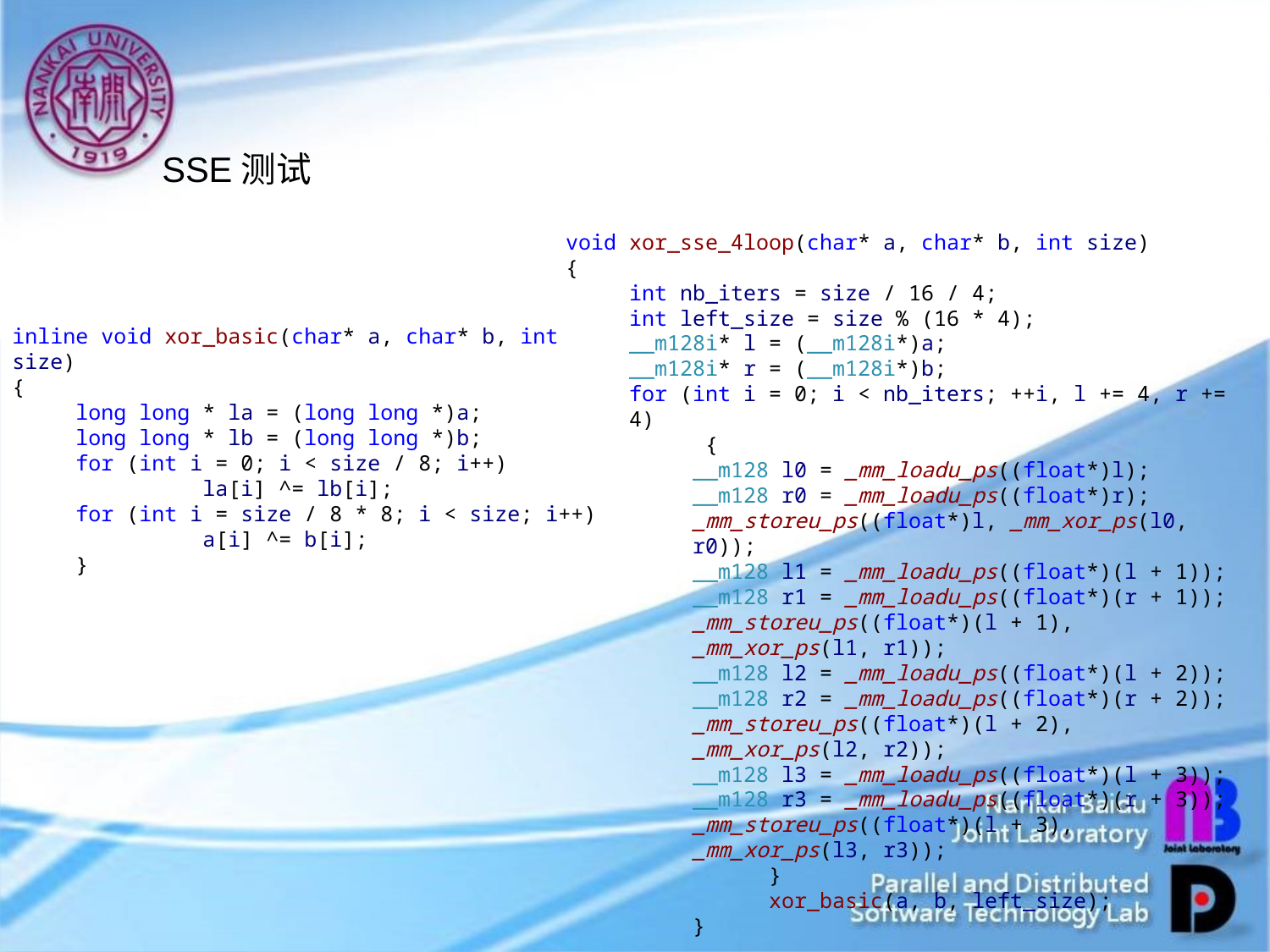

#
SSE测试
void xor_sse_4loop(char* a, char* b, int size)
{
int nb_iters = size / 16 / 4;
int left_size = size % (16 * 4);
__m128i* l = (__m128i*)a;
__m128i* r = (__m128i*)b;
for (int i = 0; i < nb_iters; ++i, l += 4, r += 4)
      {
__m128 l0 = _mm_loadu_ps((float*)l);
__m128 r0 = _mm_loadu_ps((float*)r);
_mm_storeu_ps((float*)l, _mm_xor_ps(l0, r0));
__m128 l1 = _mm_loadu_ps((float*)(l + 1));
__m128 r1 = _mm_loadu_ps((float*)(r + 1));
_mm_storeu_ps((float*)(l + 1), _mm_xor_ps(l1, r1));
__m128 l2 = _mm_loadu_ps((float*)(l + 2));
__m128 r2 = _mm_loadu_ps((float*)(r + 2));
_mm_storeu_ps((float*)(l + 2), _mm_xor_ps(l2, r2));
__m128 l3 = _mm_loadu_ps((float*)(l + 3));
__m128 r3 = _mm_loadu_ps((float*)(r + 3));
_mm_storeu_ps((float*)(l + 3), _mm_xor_ps(l3, r3));
      }
      xor_basic(a, b, left_size);
}
inline void xor_basic(char* a, char* b, int size)
{
long long * la = (long long *)a;
long long * lb = (long long *)b;
for (int i = 0; i < size / 8; i++)
	la[i] ^= lb[i];
for (int i = size / 8 * 8; i < size; i++)
	a[i] ^= b[i];
}